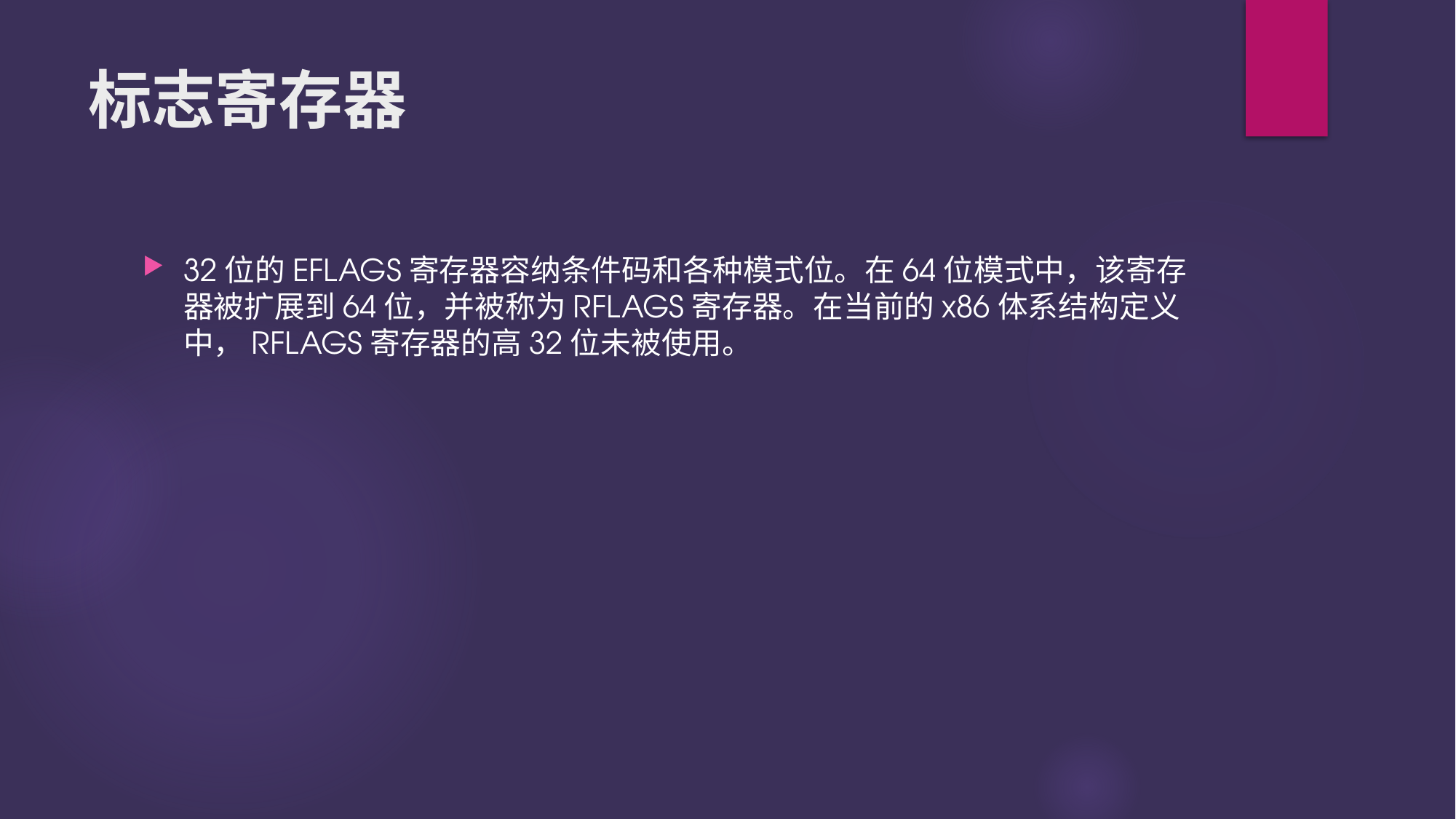

# 标志寄存器
32位的EFLAGS寄存器容纳条件码和各种模式位。在64位模式中，该寄存器被扩展到64位，并被称为RFLAGS寄存器。在当前的x86体系结构定义中，RFLAGS寄存器的高32位未被使用。